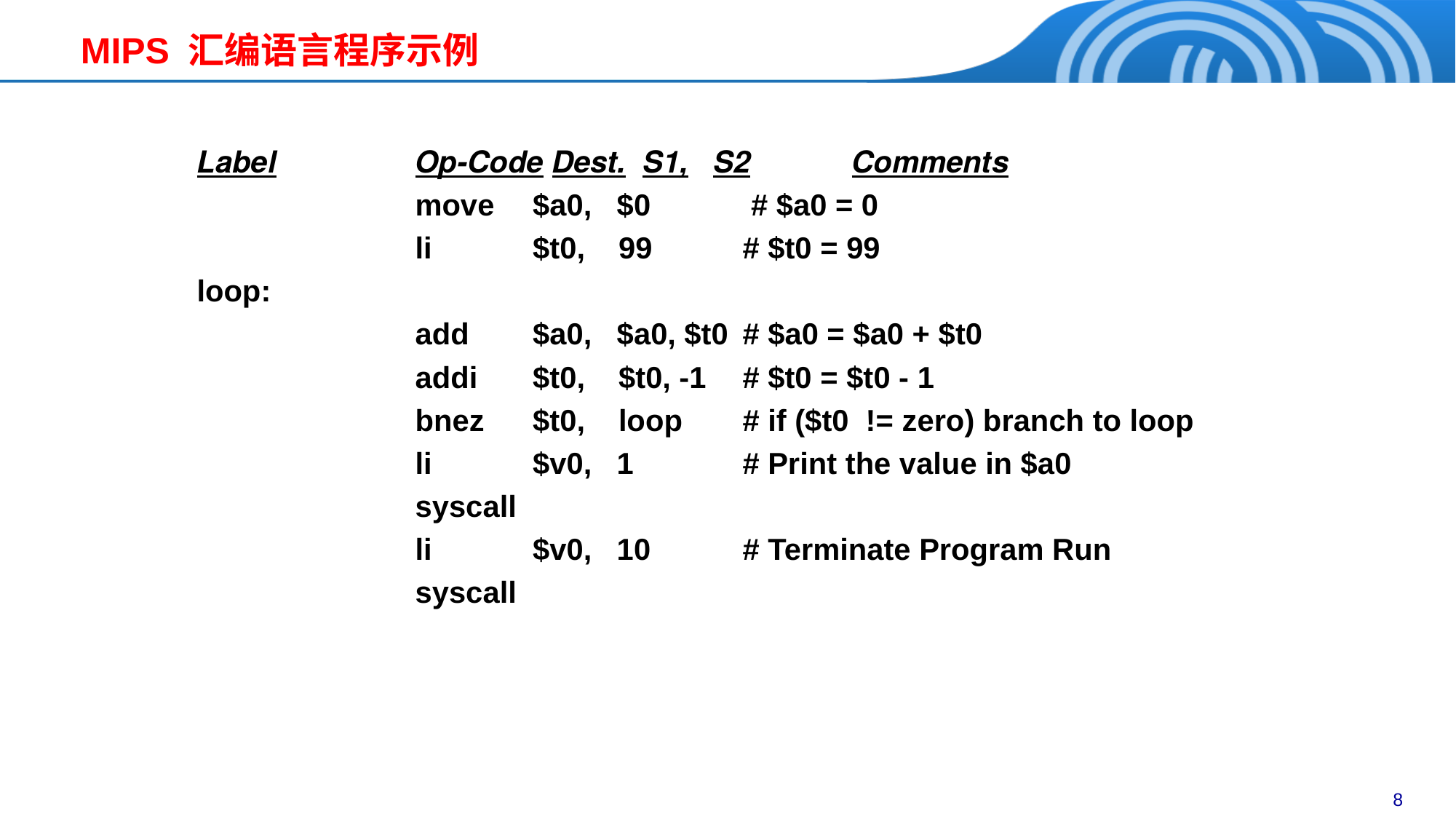

MIPS 汇编语言程序示例
Label		Op-Code Dest.  S1,   S2	Comments
		move	 $a0,   $0	 # $a0 = 0
		li	 $t0,    99	# $t0 = 99
loop:
		add 	 $a0,   $a0, $t0	# $a0 = $a0 + $t0
		addi	 $t0,    $t0, -1	# $t0 = $t0 - 1
		bnez	 $t0,    loop	# if ($t0  != zero) branch to loop
		li	 $v0,   1	# Print the value in $a0
		syscall
		li	 $v0,   10	# Terminate Program Run
		syscall